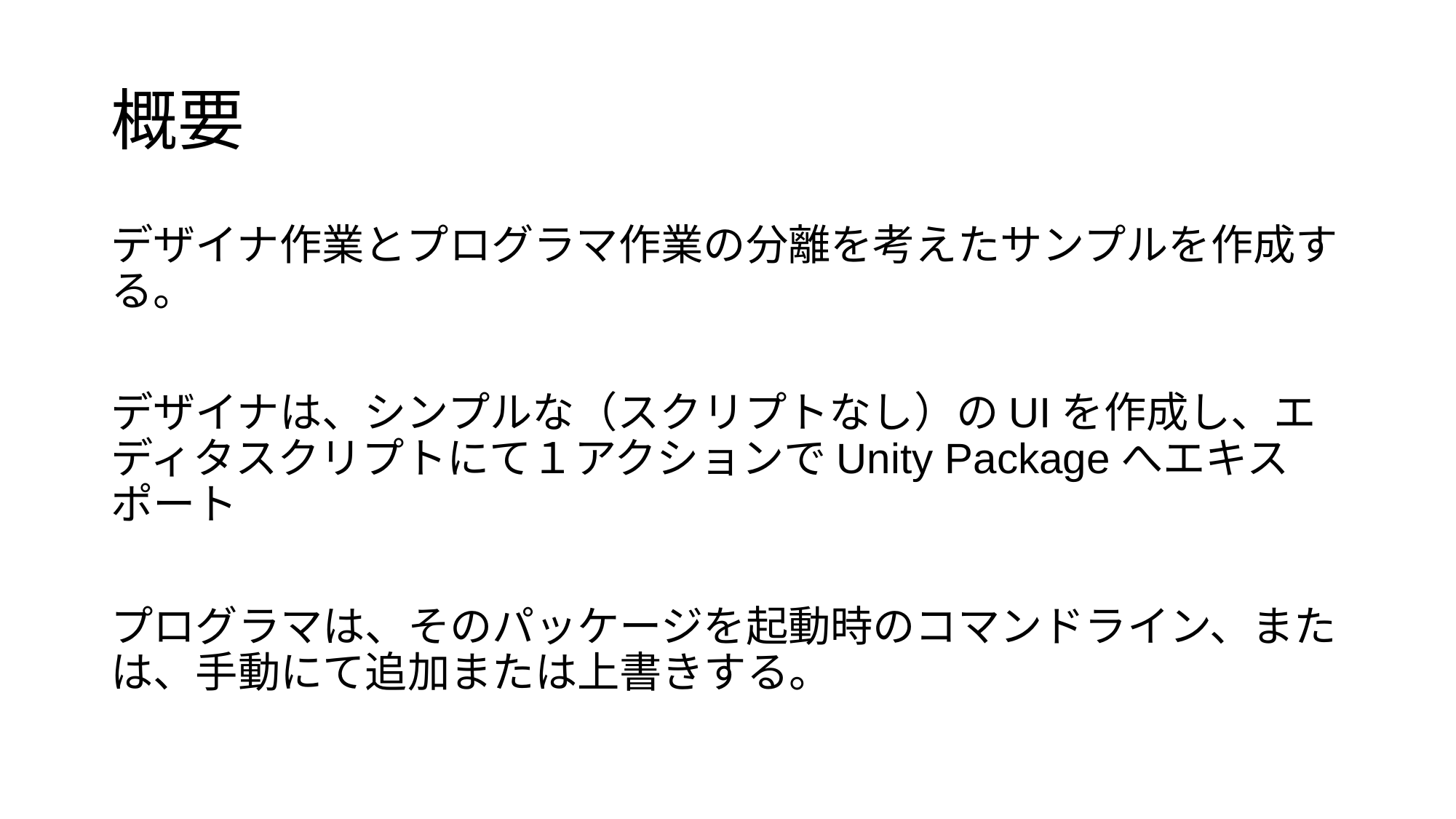

# 概要
デザイナ作業とプログラマ作業の分離を考えたサンプルを作成する。

デザイナは、シンプルな（スクリプトなし）のUIを作成し、エディタスクリプトにて１アクションでUnity Packageへエキスポート

プログラマは、そのパッケージを起動時のコマンドライン、または、手動にて追加または上書きする。